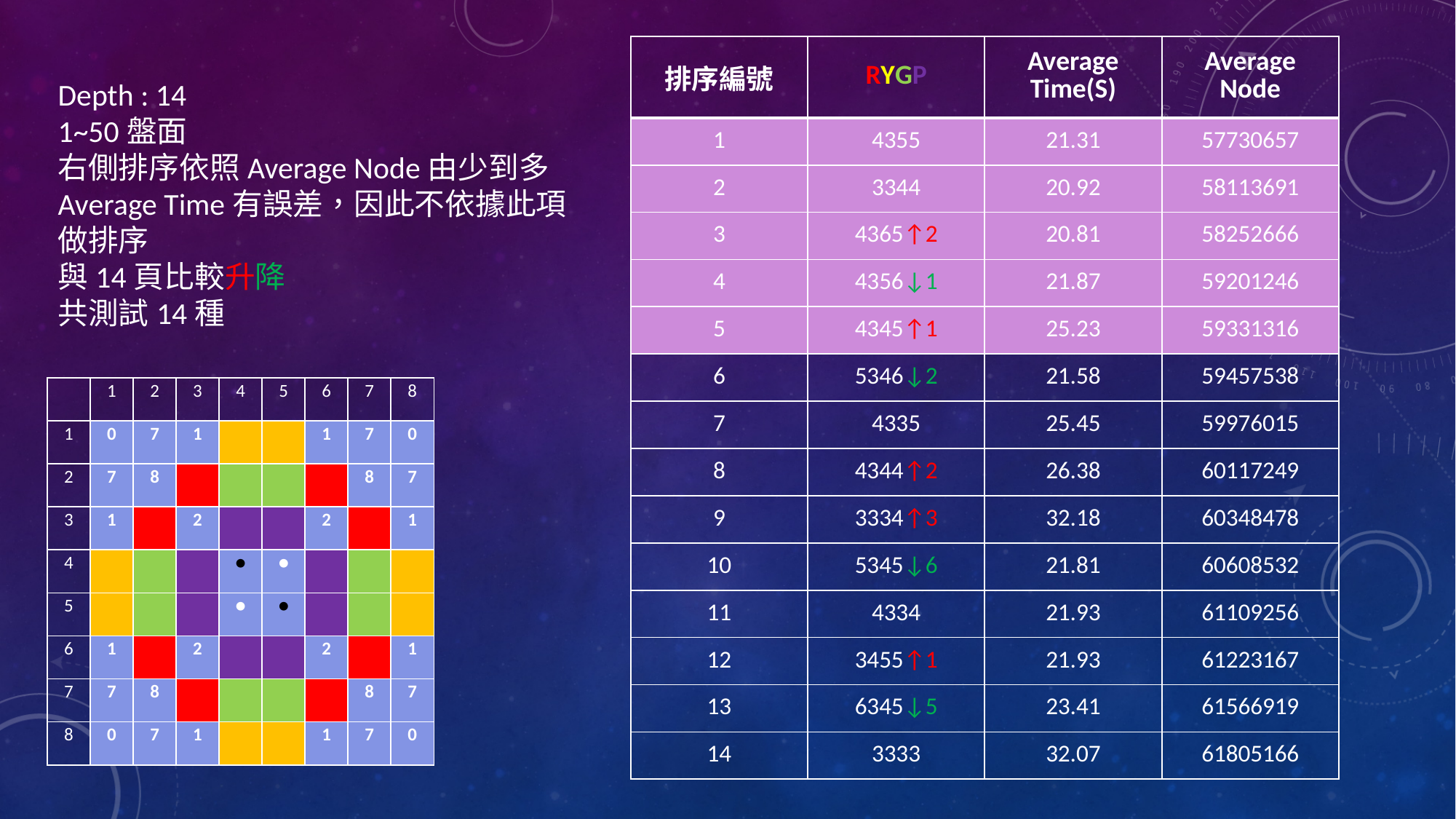

| 排序編號 | RYGP | Average Time(S) | Average Node |
| --- | --- | --- | --- |
| 1 | 4355 | 21.31 | 57730657 |
| 2 | 3344 | 20.92 | 58113691 |
| 3 | 4365↑2 | 20.81 | 58252666 |
| 4 | 4356↓1 | 21.87 | 59201246 |
| 5 | 4345↑1 | 25.23 | 59331316 |
| 6 | 5346↓2 | 21.58 | 59457538 |
| 7 | 4335 | 25.45 | 59976015 |
| 8 | 4344↑2 | 26.38 | 60117249 |
| 9 | 3334↑3 | 32.18 | 60348478 |
| 10 | 5345↓6 | 21.81 | 60608532 |
| 11 | 4334 | 21.93 | 61109256 |
| 12 | 3455↑1 | 21.93 | 61223167 |
| 13 | 6345↓5 | 23.41 | 61566919 |
| 14 | 3333 | 32.07 | 61805166 |
Depth : 14
1~50盤面
右側排序依照Average Node由少到多
Average Time有誤差，因此不依據此項做排序
與14頁比較升降
共測試14種
|  | 1 | 2 | 3 | 4 | 5 | 6 | 7 | 8 |
| --- | --- | --- | --- | --- | --- | --- | --- | --- |
| 1 | 0 | 7 | 1 |  |  | 1 | 7 | 0 |
| 2 | 7 | 8 |  |  |  |  | 8 | 7 |
| 3 | 1 |  | 2 |  |  | 2 |  | 1 |
| 4 |  |  |  | ● | ● |  |  |  |
| 5 |  |  |  | ● | ● |  |  |  |
| 6 | 1 |  | 2 |  |  | 2 |  | 1 |
| 7 | 7 | 8 |  |  |  |  | 8 | 7 |
| 8 | 0 | 7 | 1 |  |  | 1 | 7 | 0 |